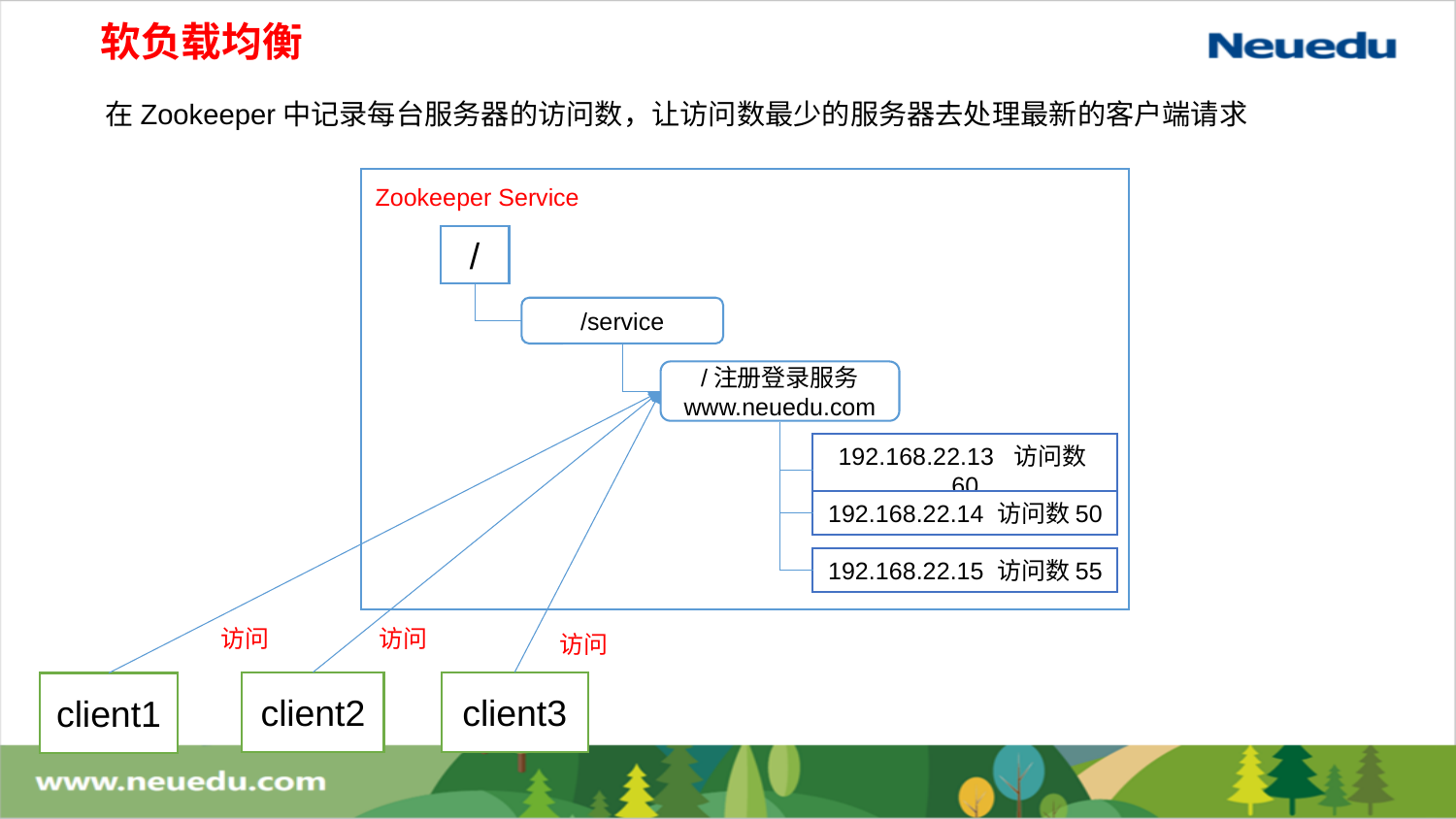

软负载均衡

在Zookeeper中记录每台服务器的访问数，让访问数最少的服务器去处理最新的客户端请求

Zookeeper Service
/
/service
/注册登录服务
www.neuedu.com
192.168.22.13  访问数60
192.168.22.14 访问数50
192.168.22.15 访问数55
访问
访问
访问
client3
client2
client1